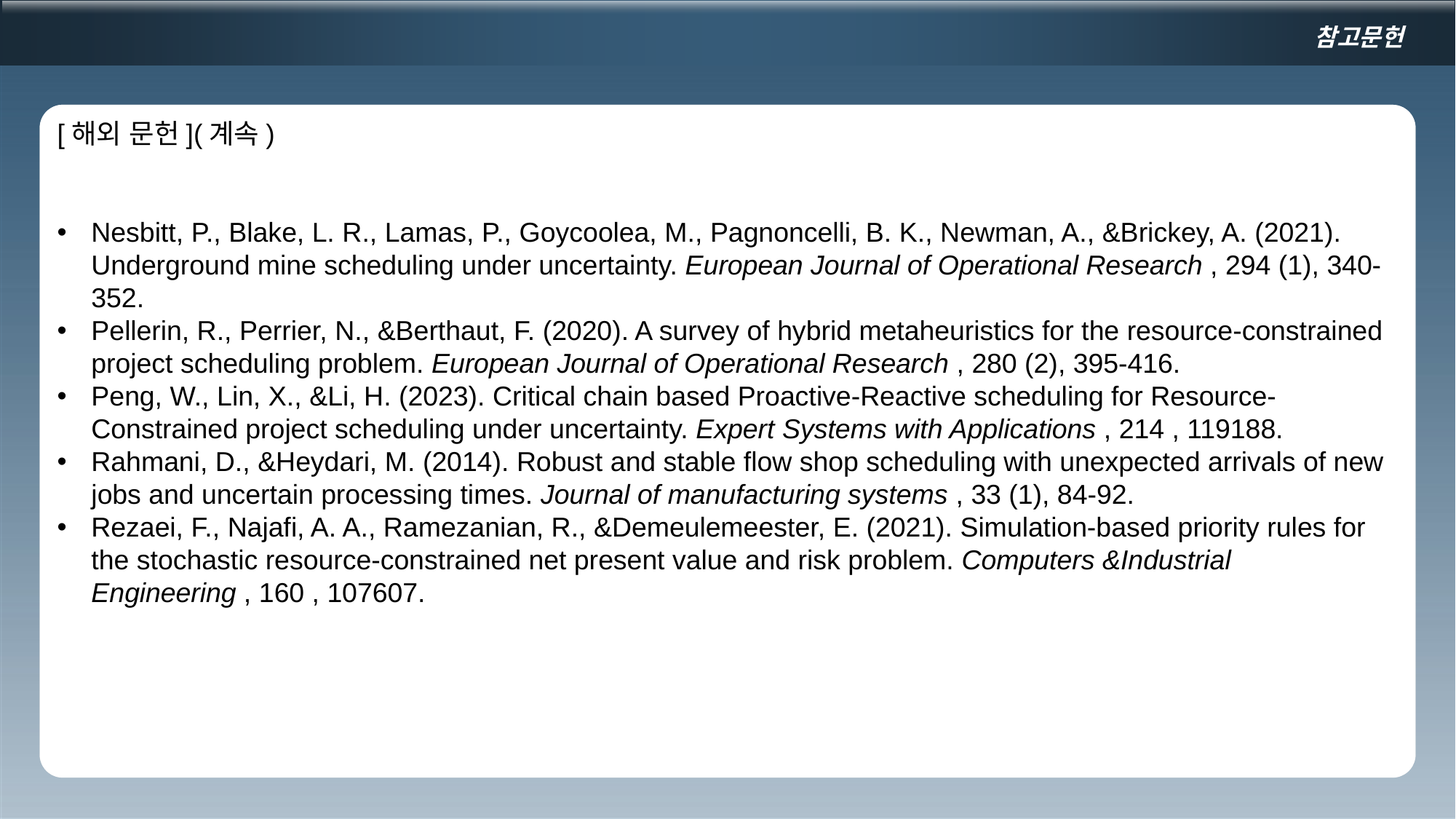

참고문헌
[해외 문헌](계속)

Nesbitt, P., Blake, L. R., Lamas, P., Goycoolea, M., Pagnoncelli, B. K., Newman, A., &Brickey, A. (2021). Underground mine scheduling under uncertainty. European Journal of Operational Research , 294 (1), 340-352.
Pellerin, R., Perrier, N., &Berthaut, F. (2020). A survey of hybrid metaheuristics for the resource-constrained project scheduling problem. European Journal of Operational Research , 280 (2), 395-416.
Peng, W., Lin, X., &Li, H. (2023). Critical chain based Proactive-Reactive scheduling for Resource-Constrained project scheduling under uncertainty. Expert Systems with Applications , 214 , 119188.
Rahmani, D., &Heydari, M. (2014). Robust and stable flow shop scheduling with unexpected arrivals of new jobs and uncertain processing times. Journal of manufacturing systems , 33 (1), 84-92.
Rezaei, F., Najafi, A. A., Ramezanian, R., &Demeulemeester, E. (2021). Simulation-based priority rules for the stochastic resource-constrained net present value and risk problem. Computers &Industrial Engineering , 160 , 107607.